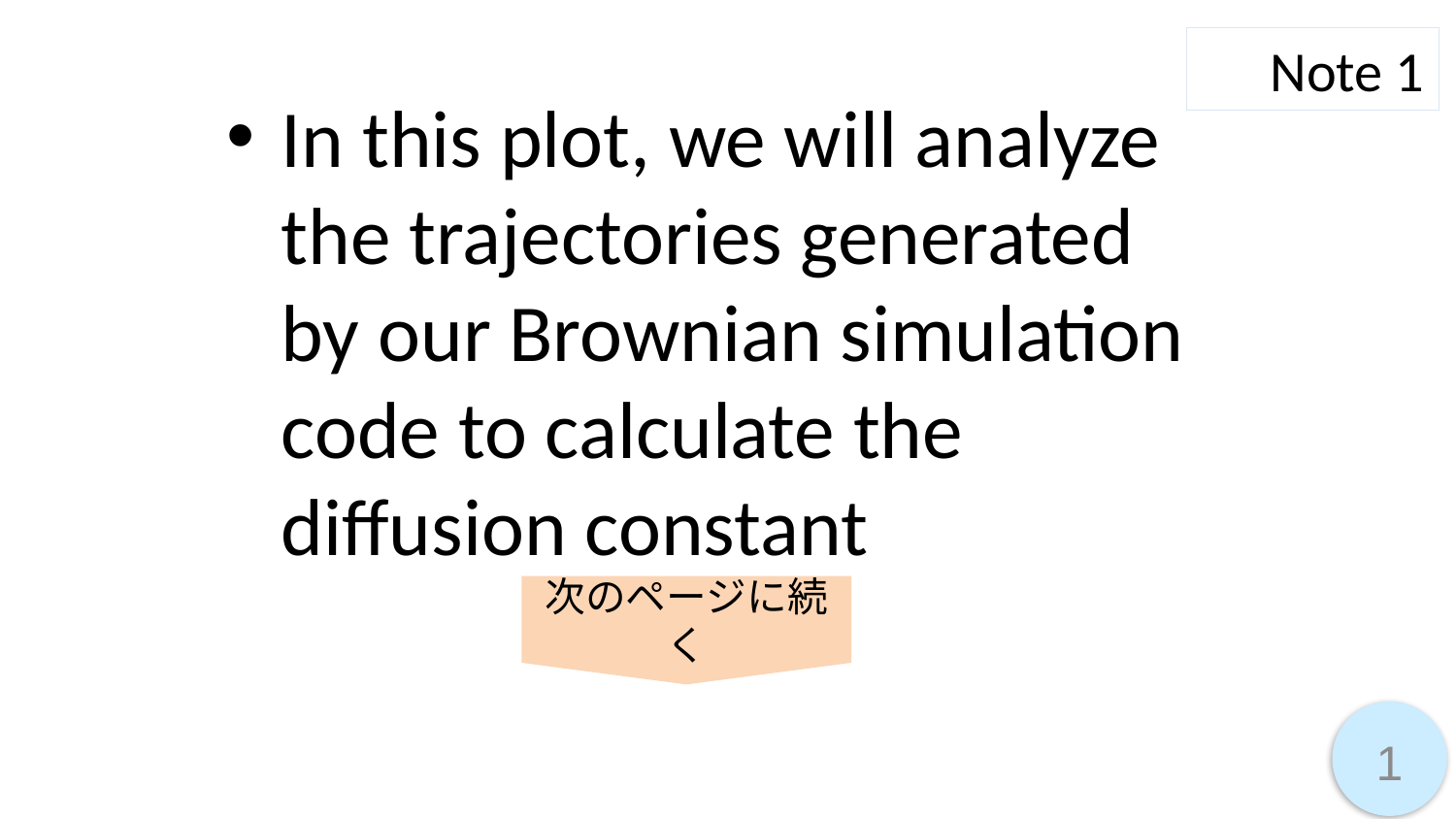

Note 1
In this plot, we will analyze the trajectories generated by our Brownian simulation code to calculate the diffusion constant
次のページに続く
1